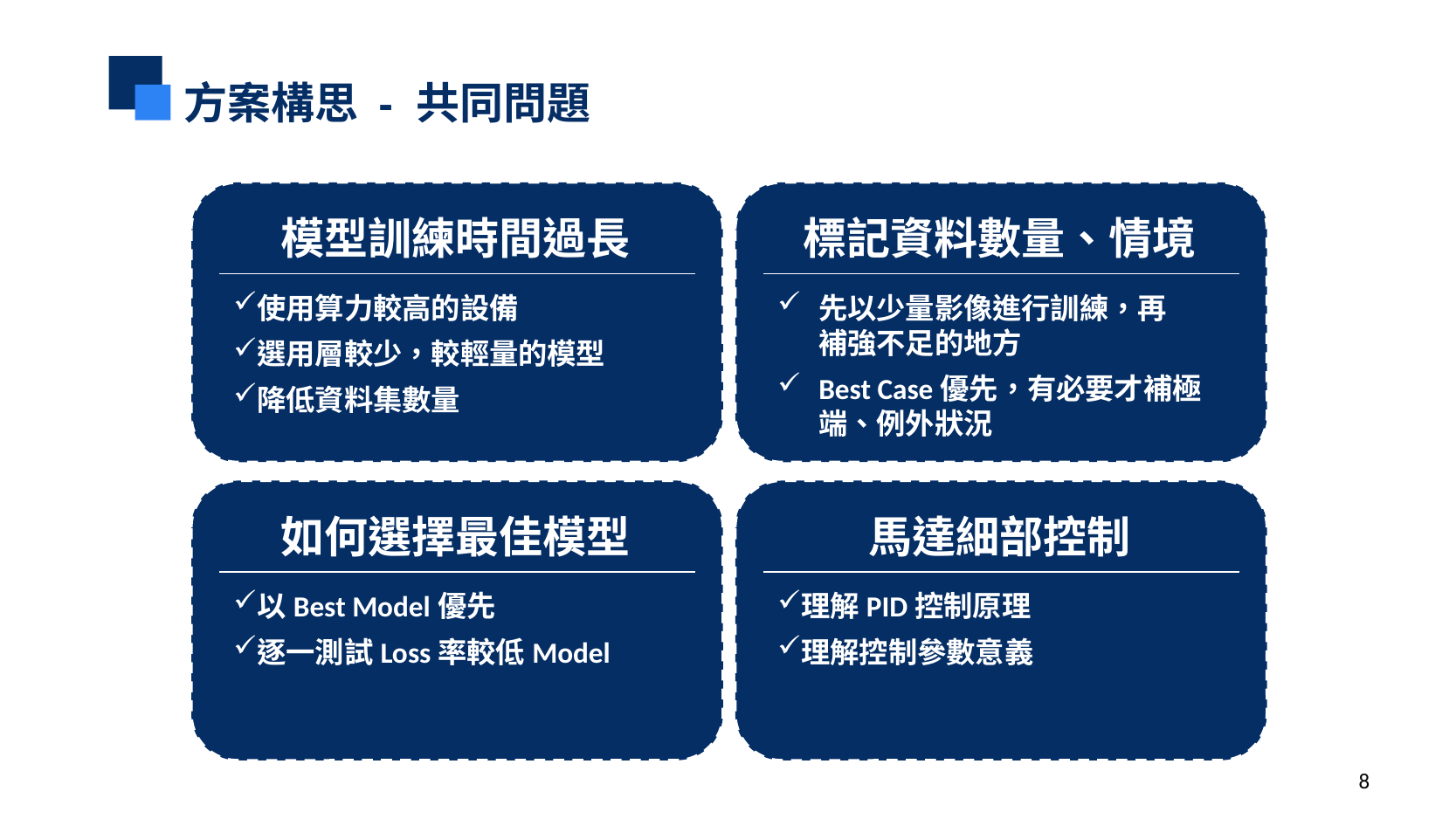

方案構思 - 共同問題

模型訓練時間過長
使用算力較高的設備
選用層較少，較輕量的模型
降低資料集數量

標記資料數量、情境
先以少量影像進行訓練，再
補強不足的地方
Best Case優先，有必要才補極端、例外狀況

如何選擇最佳模型
以Best Model優先
逐一測試Loss率較低Model

馬達細部控制
理解PID控制原理
理解控制參數意義
8